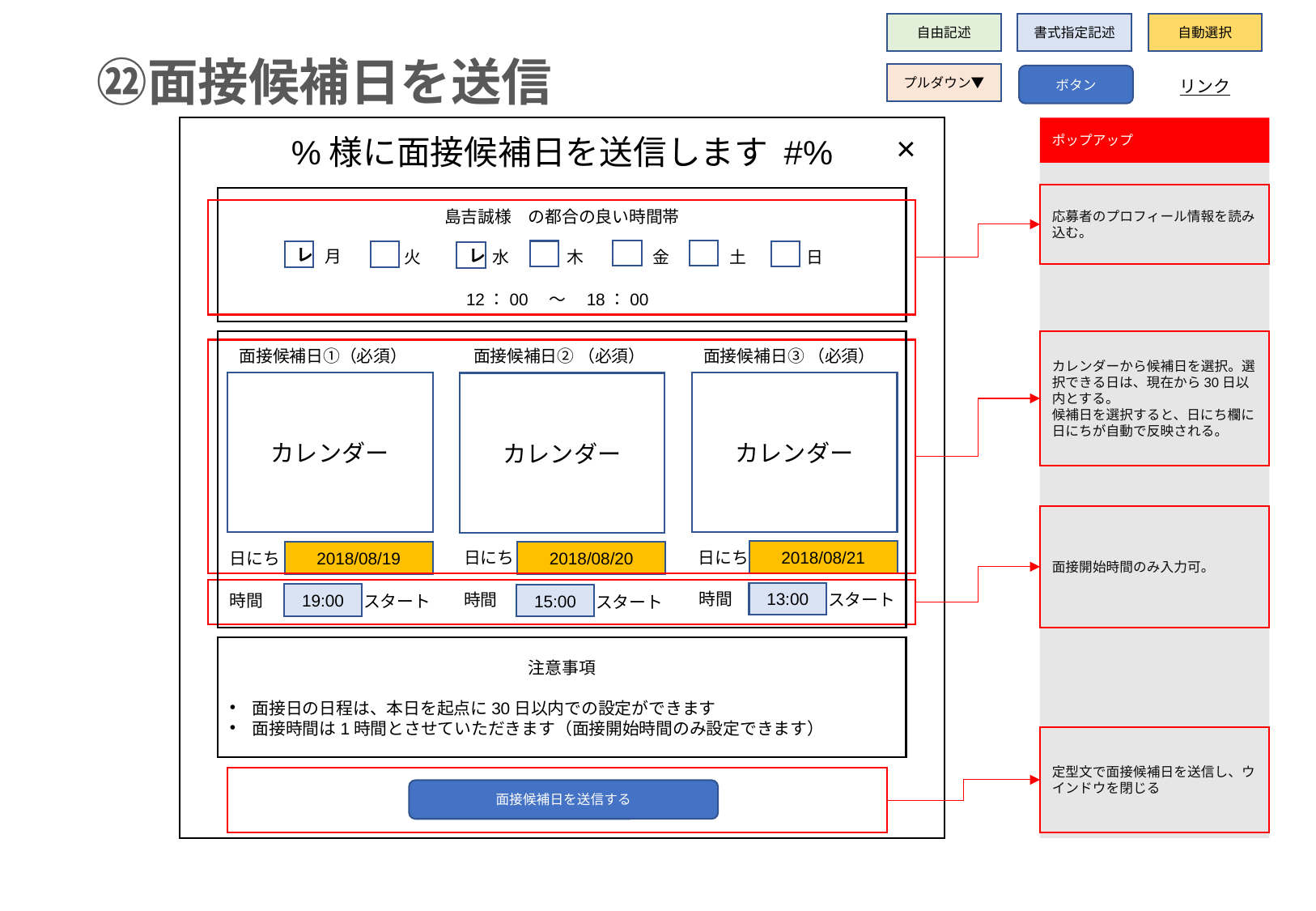

自由記述
書式指定記述
自動選択
㉒面接候補日を送信
プルダウン▼
ボタン
リンク

ポップアップ
×
%様に面接候補日を送信します #%
応募者のプロフィール情報を読み込む。

島吉誠様　の都合の良い時間帯
　月

火
水
木
金
土
日
レ

レ
12：00　～　18：00

カレンダーから候補日を選択。選択できる日は、現在から30日以内とする。
候補日を選択すると、日にち欄に日にちが自動で反映される。
面接候補日①（必須）
面接候補日② （必須）
面接候補日③ （必須）

カレンダー
カレンダー
カレンダー
面接開始時間のみ入力可。
日にち
2018/08/21
日にち
2018/08/20
2018/08/19
日にち

時間
13:00
時間
スタート
19:00
時間
15:00
スタート
スタート
注意事項

面接日の日程は、本日を起点に30日以内での設定ができます
面接時間は1時間とさせていただきます（面接開始時間のみ設定できます）
定型文で面接候補日を送信し、ウインドウを閉じる

面接候補日を送信する